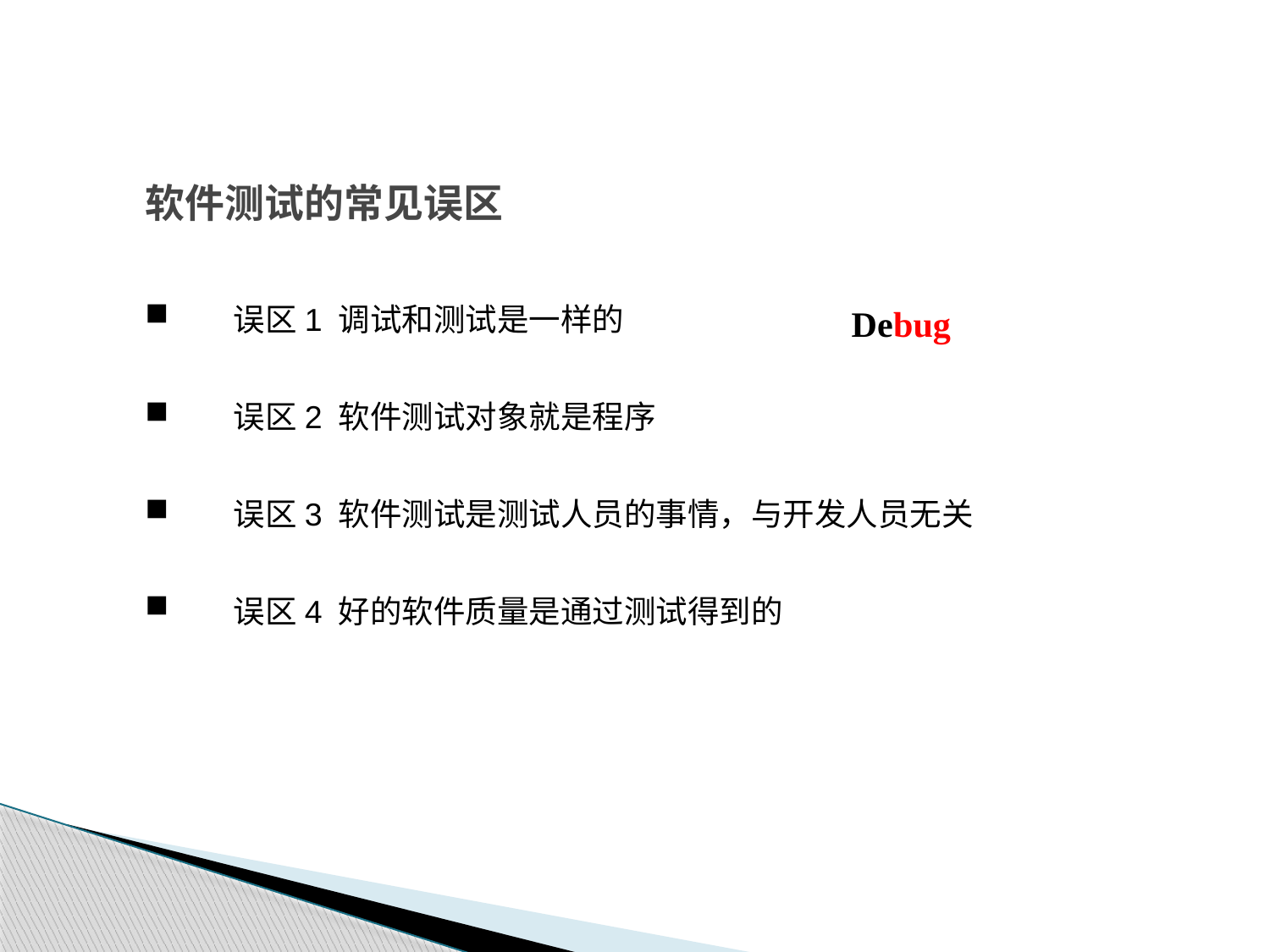

# 软件测试的常见误区
04
误区1 调试和测试是一样的
误区2 软件测试对象就是程序
误区3 软件测试是测试人员的事情，与开发人员无关
误区4 好的软件质量是通过测试得到的
Debug